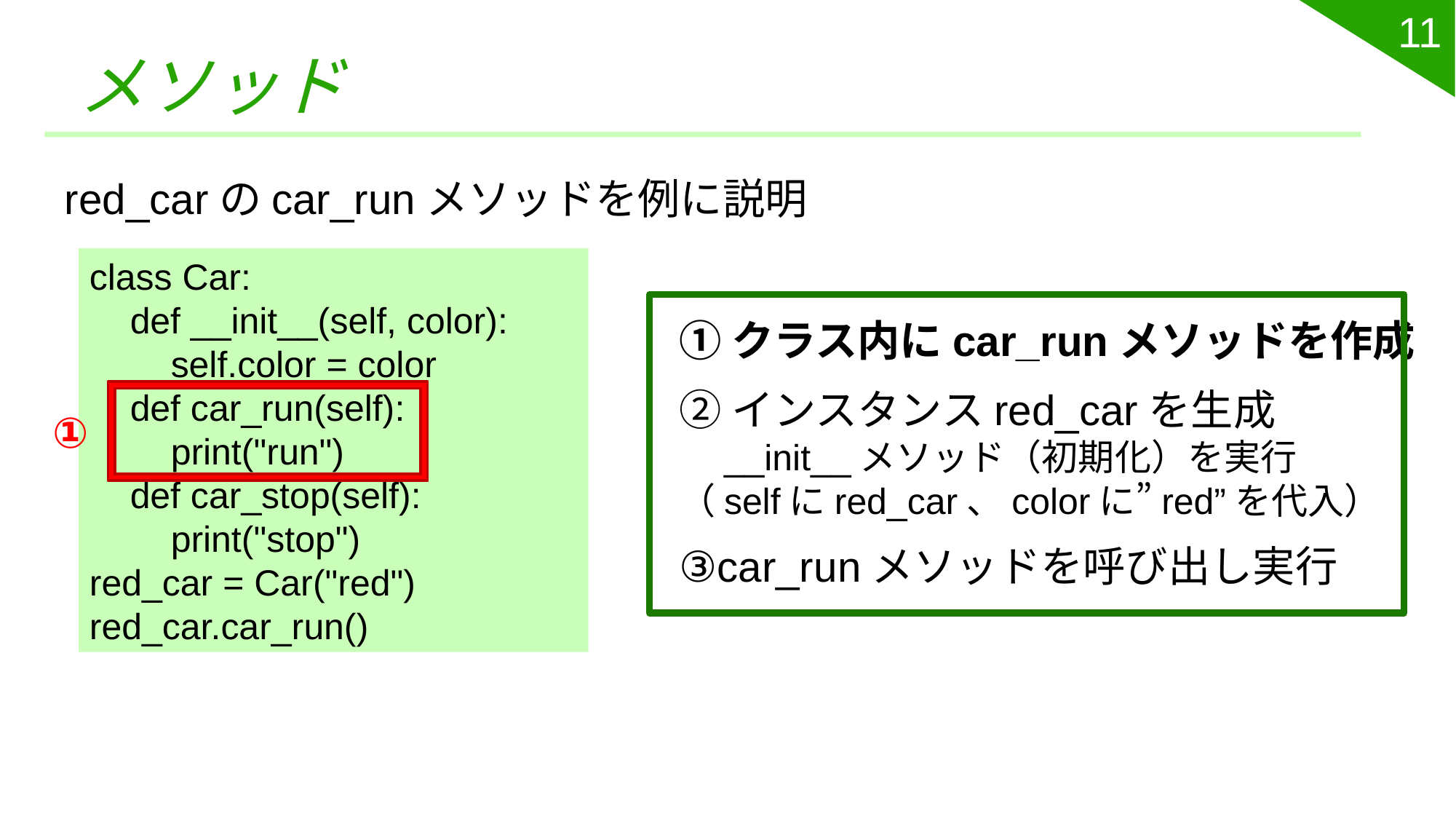

11
# メソッド
red_carのcar_runメソッドを例に説明
class Car:
    def __init__(self, color):
        self.color = color
    def car_run(self):
        print("run")
    def car_stop(self):
        print("stop")
red_car = Car("red")
red_car.car_run()

①クラス内にcar_runメソッドを作成
②インスタンスred_carを生成
　__init__メソッド（初期化）を実行
（selfにred_car、colorに”red”を代入）
③car_runメソッドを呼び出し実行

①